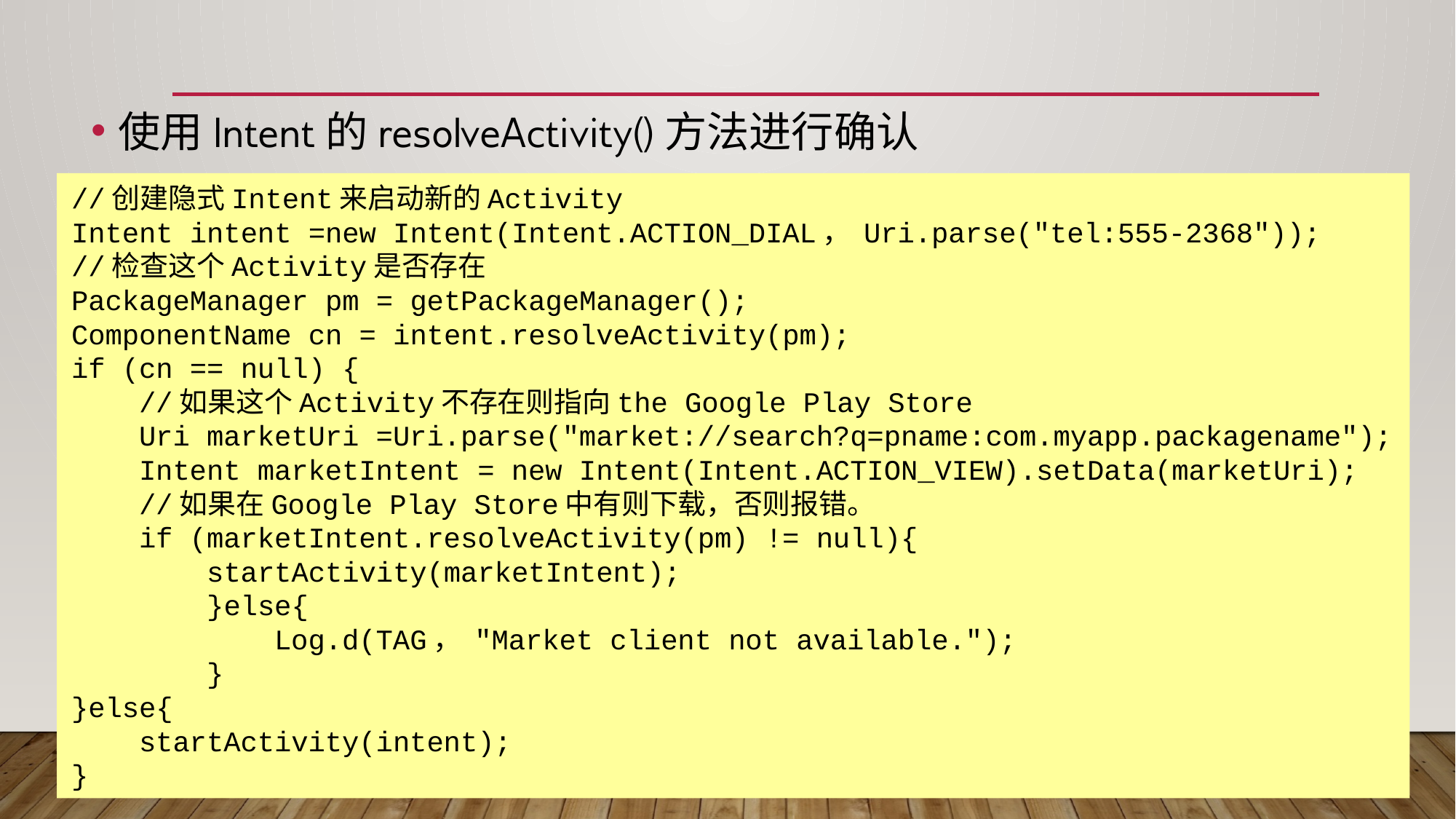

使用Intent的resolveActivity()方法进行确认

//创建隐式Intent来启动新的Activity
Intent intent =new Intent(Intent.ACTION_DIAL， Uri.parse("tel:555-2368"));
//检查这个Activity是否存在
PackageManager pm = getPackageManager();
ComponentName cn = intent.resolveActivity(pm);
if (cn == null) {
    //如果这个Activity不存在则指向the Google Play Store
    Uri marketUri =Uri.parse("market://search?q=pname:com.myapp.packagename");
    Intent marketIntent = new Intent(Intent.ACTION_VIEW).setData(marketUri);
    //如果在Google Play Store中有则下载，否则报错。
    if (marketIntent.resolveActivity(pm) != null){
        startActivity(marketIntent);
        }else{
            Log.d(TAG， "Market client not available.");
        }
}else{
    startActivity(intent);
}